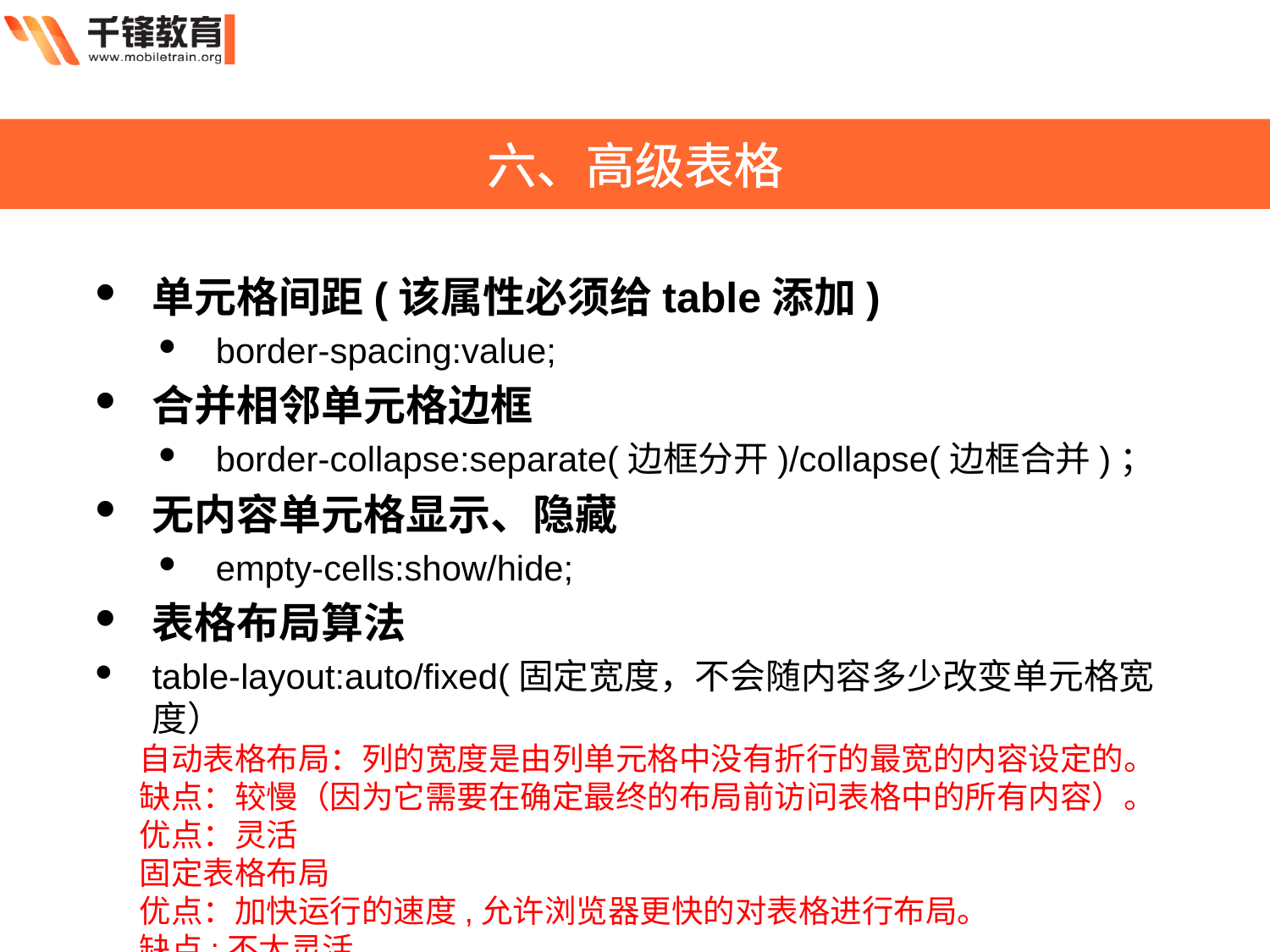

六、高级表格
单元格间距(该属性必须给table添加)
border-spacing:value;
合并相邻单元格边框
border-collapse:separate(边框分开)/collapse(边框合并)；
无内容单元格显示、隐藏
empty-cells:show/hide;
表格布局算法
table-layout:auto/fixed(固定宽度，不会随内容多少改变单元格宽度）
自动表格布局：列的宽度是由列单元格中没有折行的最宽的内容设定的。
缺点：较慢（因为它需要在确定最终的布局前访问表格中的所有内容）。
优点：灵活
固定表格布局
优点：加快运行的速度,允许浏览器更快的对表格进行布局。
缺点:不太灵活